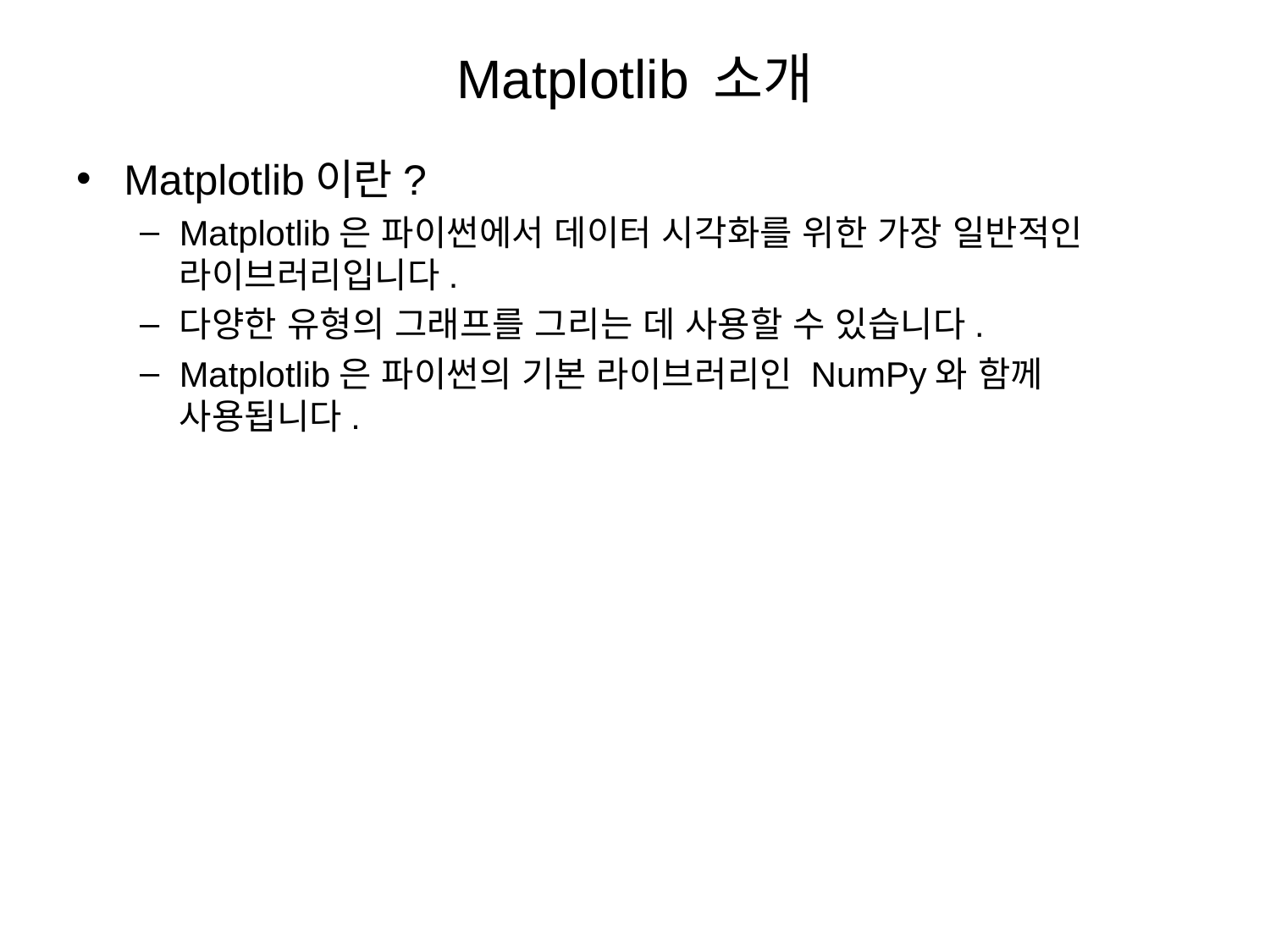

# Matplotlib 소개
Matplotlib이란?
Matplotlib은 파이썬에서 데이터 시각화를 위한 가장 일반적인 라이브러리입니다.
다양한 유형의 그래프를 그리는 데 사용할 수 있습니다.
Matplotlib은 파이썬의 기본 라이브러리인 NumPy와 함께 사용됩니다.